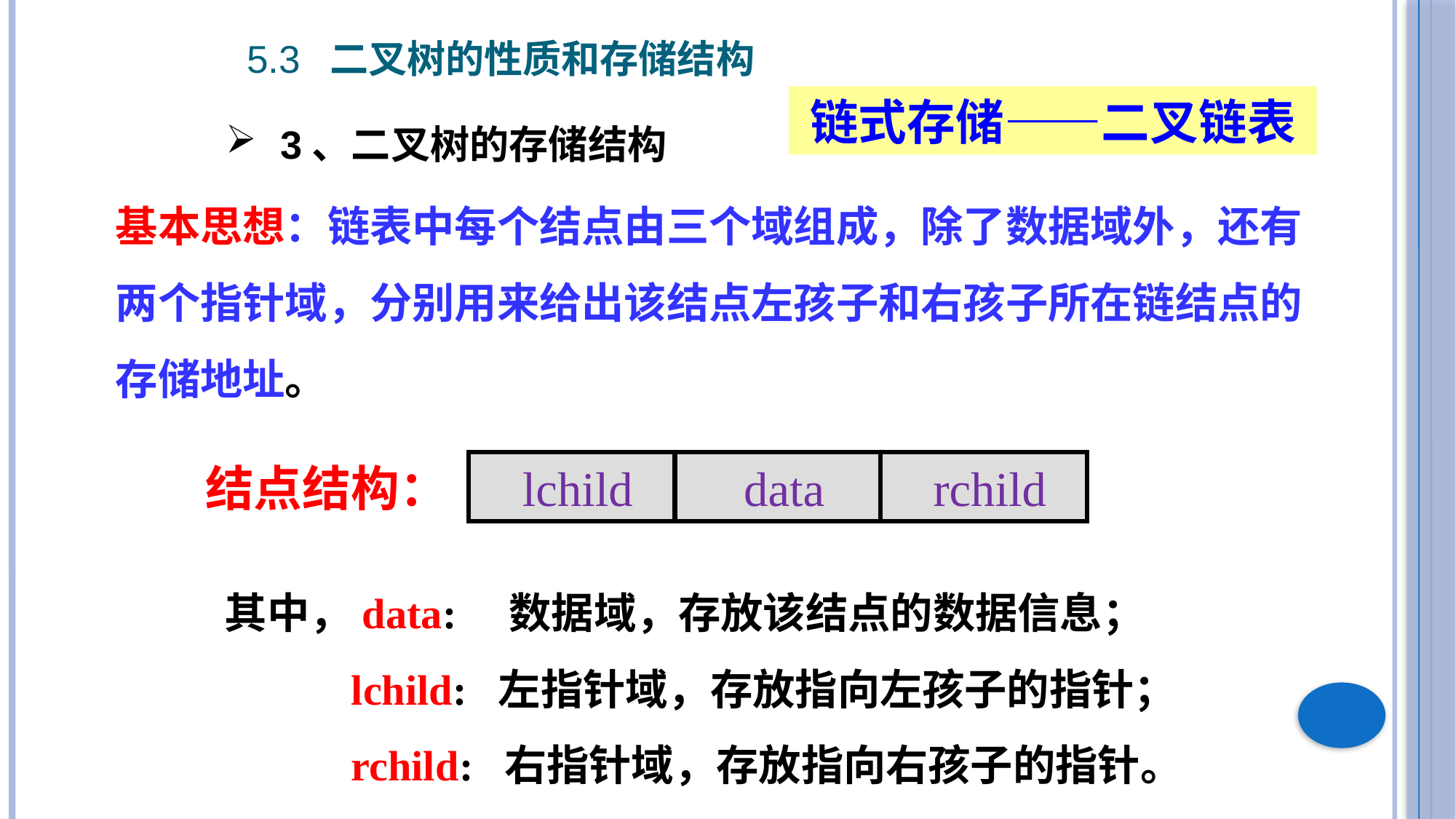

5.3  二叉树的性质和存储结构
链式存储——二叉链表
3、二叉树的存储结构
基本思想：链表中每个结点由三个域组成，除了数据域外，还有两个指针域，分别用来给出该结点左孩子和右孩子所在链结点的存储地址。
 lchild
 data
 rchild
结点结构：
其中，data:    数据域，存放该结点的数据信息；
            lchild:  左指针域，存放指向左孩子的指针；
            rchild:  右指针域，存放指向右孩子的指针。